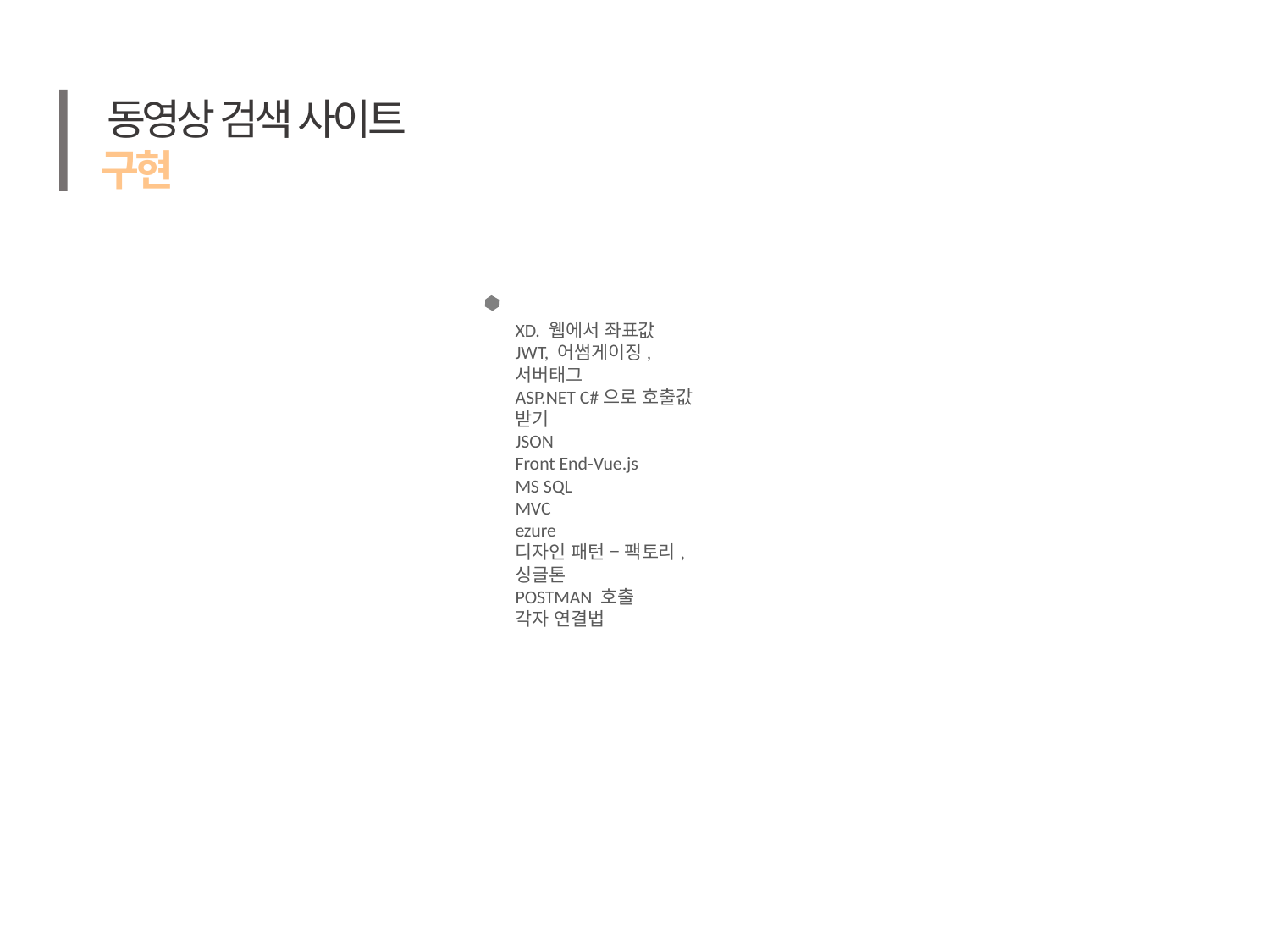

# 동영상 검색 사이트

구현

XD. 웹에서 좌표값
JWT, 어썸게이징, 서버태그
ASP.NET C#으로 호출값 받기
JSON
Front End-Vue.js
MS SQL
MVC
ezure
디자인 패턴 – 팩토리, 싱글톤
POSTMAN 호출
각자 연결법